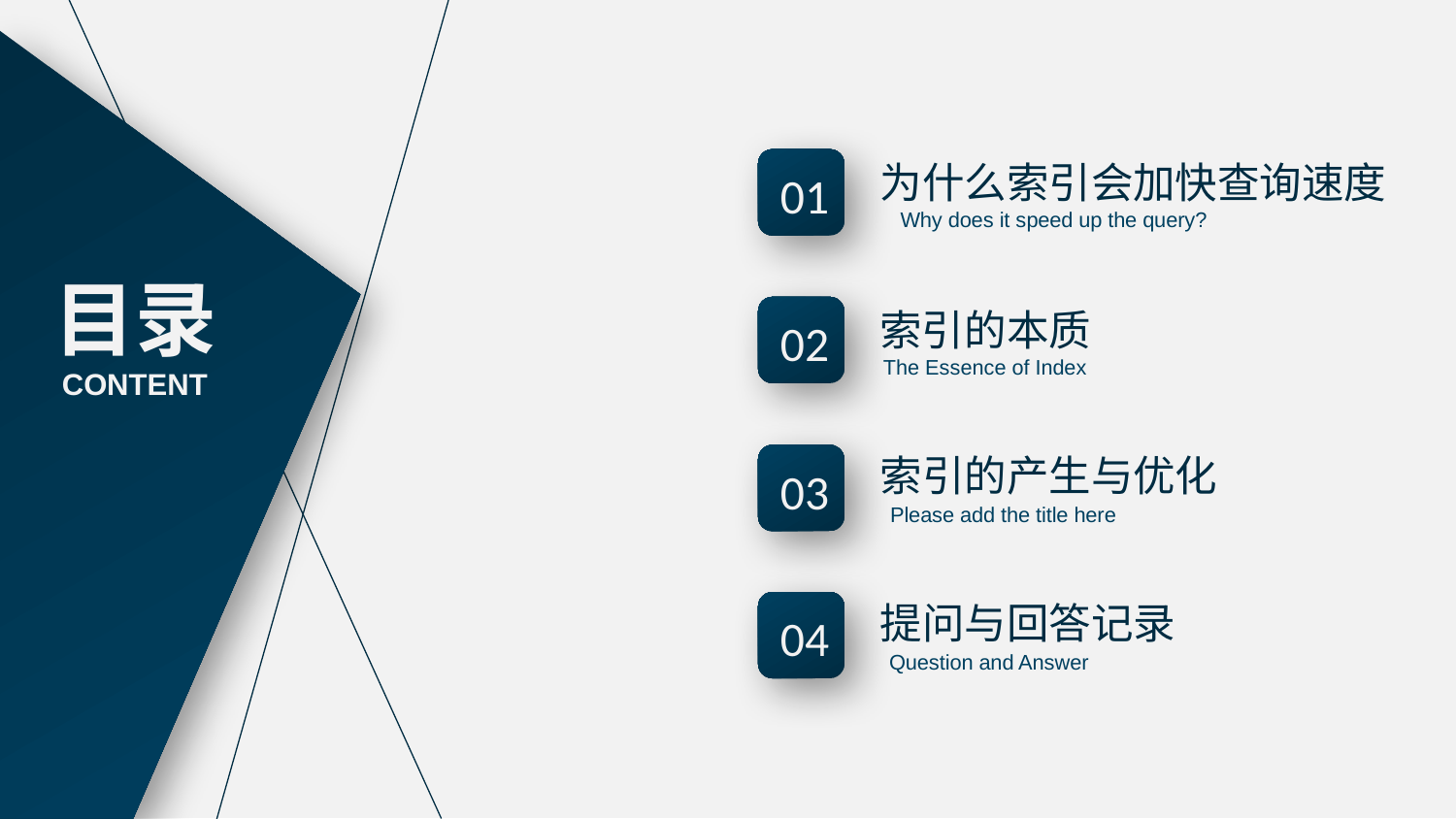

为什么索引会加快查询速度
01
 Why does it speed up the query?
目录
CONTENT

索引的本质
02
The Essence of Index
索引的产生与优化

03
Please add the title here
提问与回答记录

04
Question and Answer